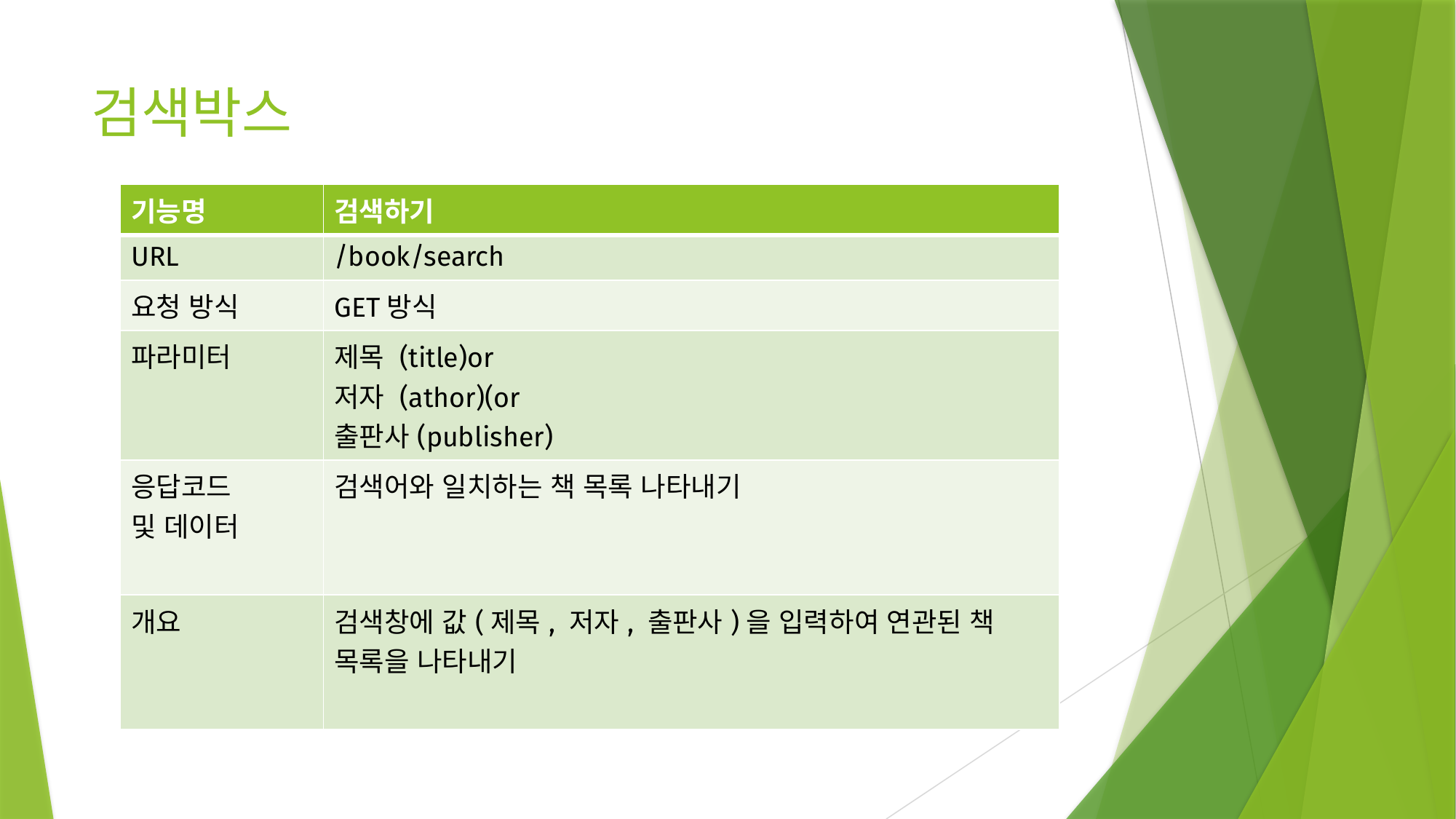

검색박스
| 기능명 | 검색하기 |
| --- | --- |
| URL | /book/search |
| 요청 방식 | GET방식 |
| 파라미터 | 제목 (title)or 저자 (athor)(or 출판사(publisher) |
| 응답코드 및 데이터 | 검색어와 일치하는 책 목록 나타내기 |
| 개요 | 검색창에 값(제목, 저자, 출판사)을 입력하여 연관된 책 목록을 나타내기 |